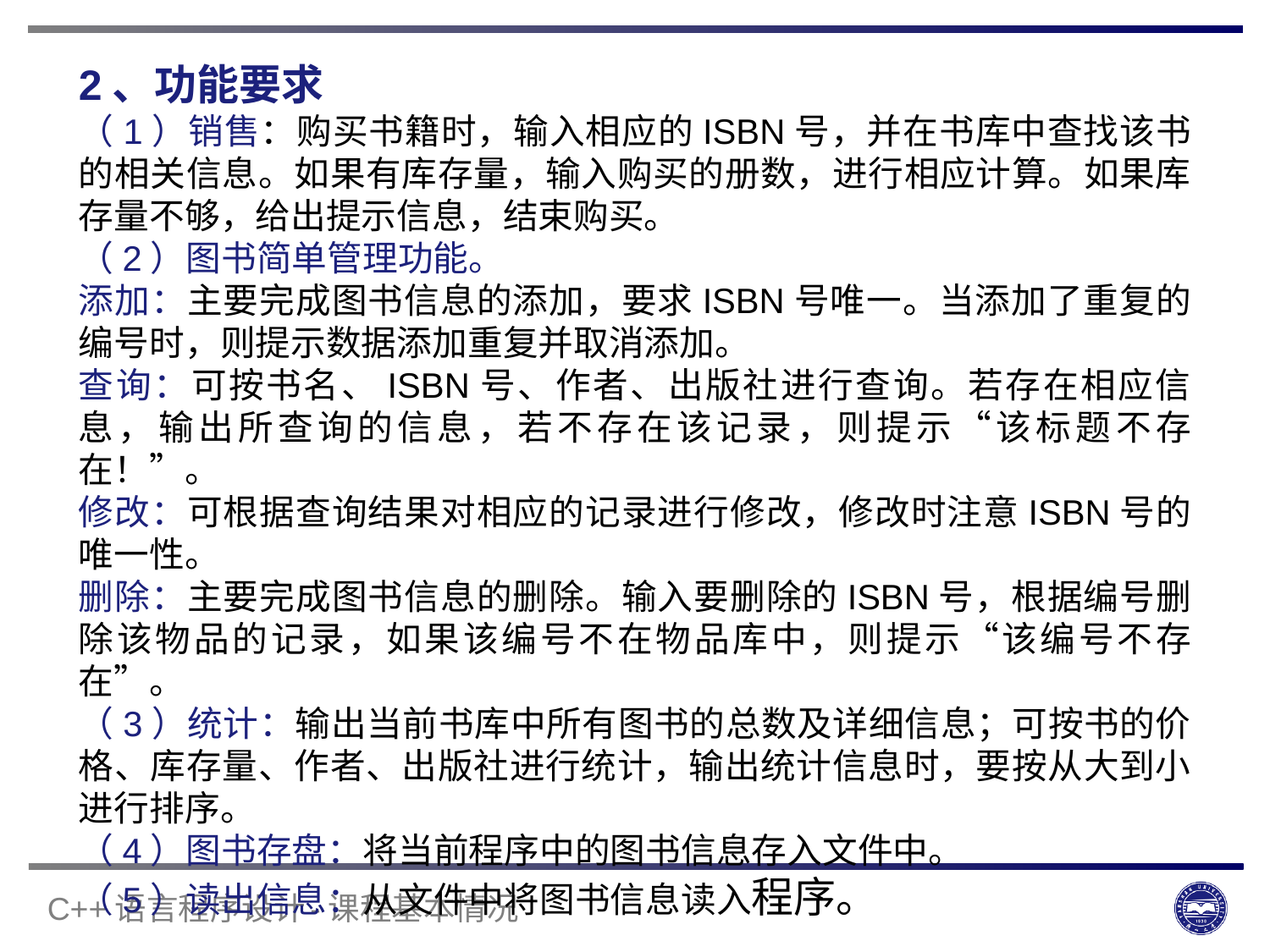

题目3-图书管理系统设计
2、功能要求
（1）销售：购买书籍时，输入相应的ISBN号，并在书库中查找该书的相关信息。如果有库存量，输入购买的册数，进行相应计算。如果库存量不够，给出提示信息，结束购买。
（2）图书简单管理功能。
添加：主要完成图书信息的添加，要求ISBN号唯一。当添加了重复的编号时，则提示数据添加重复并取消添加。
查询：可按书名、ISBN号、作者、出版社进行查询。若存在相应信息，输出所查询的信息，若不存在该记录，则提示“该标题不存在！”。
修改：可根据查询结果对相应的记录进行修改，修改时注意ISBN号的唯一性。
删除：主要完成图书信息的删除。输入要删除的ISBN号，根据编号删除该物品的记录，如果该编号不在物品库中，则提示“该编号不存在”。
（3）统计：输出当前书库中所有图书的总数及详细信息；可按书的价格、库存量、作者、出版社进行统计，输出统计信息时，要按从大到小进行排序。
（4）图书存盘：将当前程序中的图书信息存入文件中。
（5）读出信息：从文件中将图书信息读入程序。
-课程基本情况